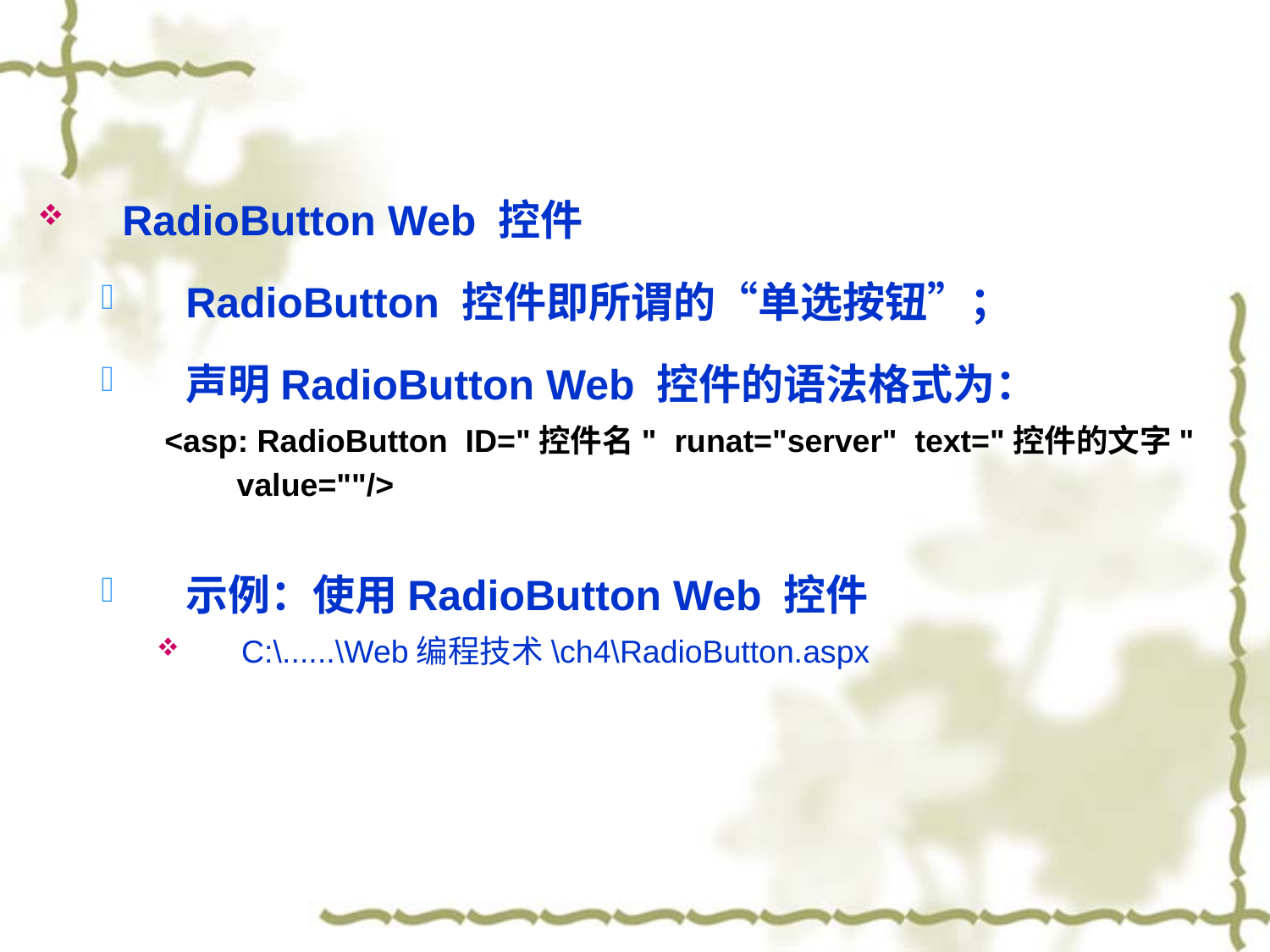

RadioButton Web 控件
RadioButton 控件即所谓的“单选按钮”；
声明RadioButton Web 控件的语法格式为：
<asp: RadioButton  ID="控件名"  runat="server"  text="控件的文字"  value=""/>

示例：使用RadioButton Web 控件
C:\......\Web编程技术\ch4\RadioButton.aspx